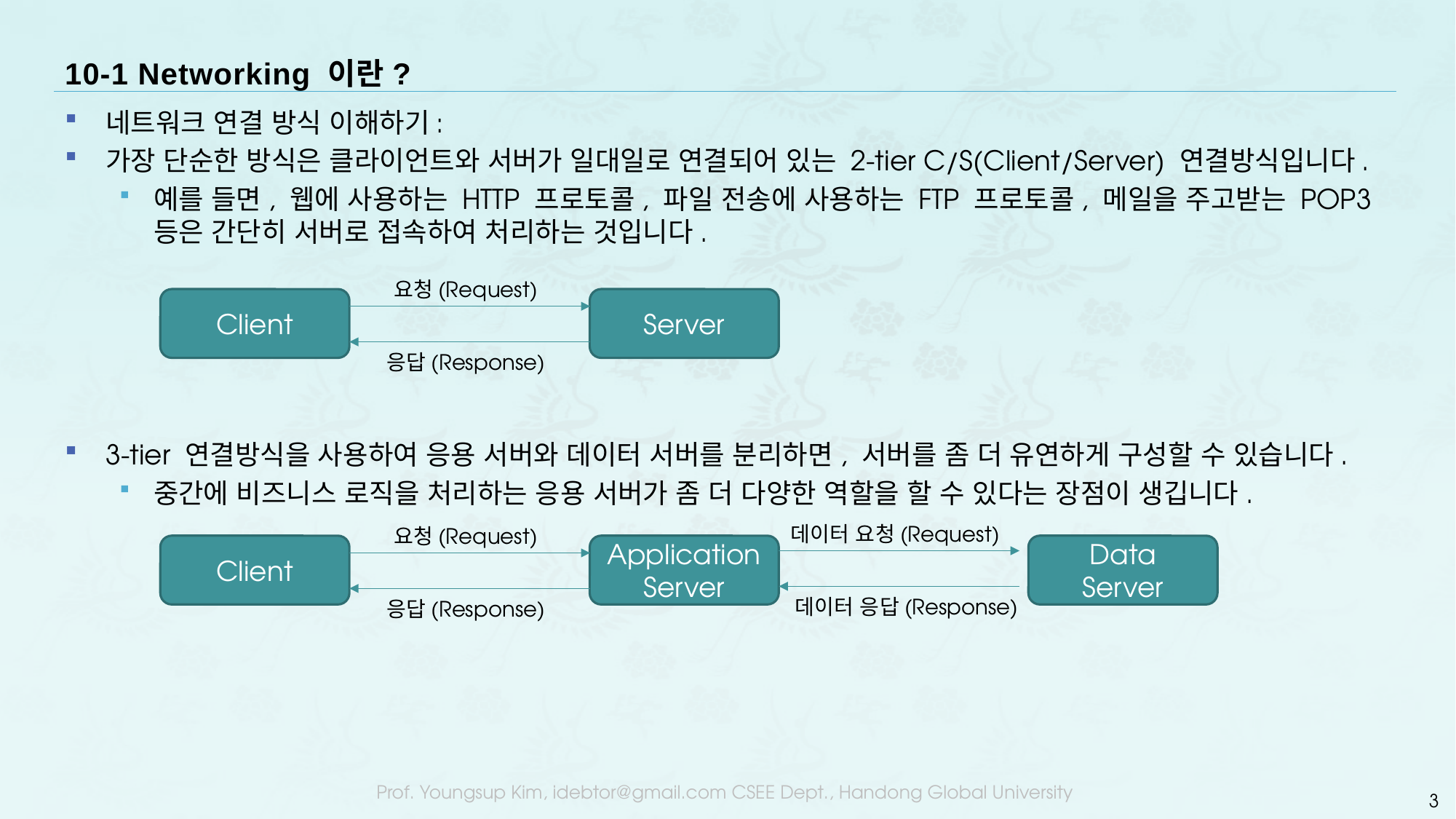

# 10-1 Networking 이란?
네트워크 연결 방식 이해하기:
가장 단순한 방식은 클라이언트와 서버가 일대일로 연결되어 있는 2-tier C/S(Client/Server) 연결방식입니다.
예를 들면, 웹에 사용하는 HTTP 프로토콜, 파일 전송에 사용하는 FTP 프로토콜, 메일을 주고받는 POP3 등은 간단히 서버로 접속하여 처리하는 것입니다.

3-tier 연결방식을 사용하여 응용 서버와 데이터 서버를 분리하면, 서버를 좀 더 유연하게 구성할 수 있습니다.
중간에 비즈니스 로직을 처리하는 응용 서버가 좀 더 다양한 역할을 할 수 있다는 장점이 생깁니다.

요청(Request)
Client
Server
응답(Response)
데이터 요청(Request)
요청(Request)
Data
Server
Client
Application
Server
데이터 응답(Response)
응답(Response)
3